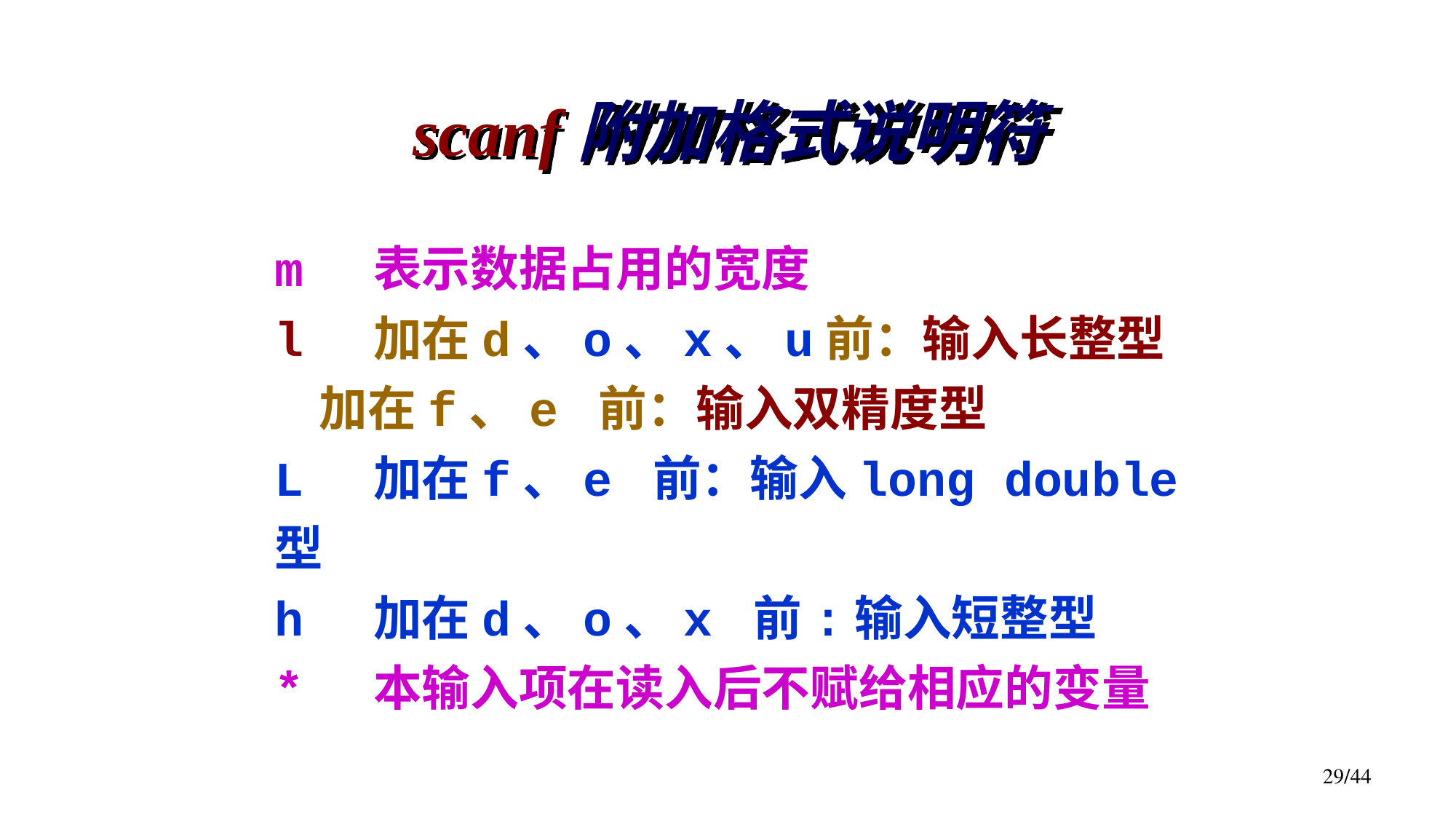

scanf附加格式说明符
m  表示数据占用的宽度
l  加在d、o、x、u前：输入长整型
   加在f、e 前：输入双精度型
L  加在f、e 前：输入long double型
h  加在d、o、x 前:输入短整型
*  本输入项在读入后不赋给相应的变量